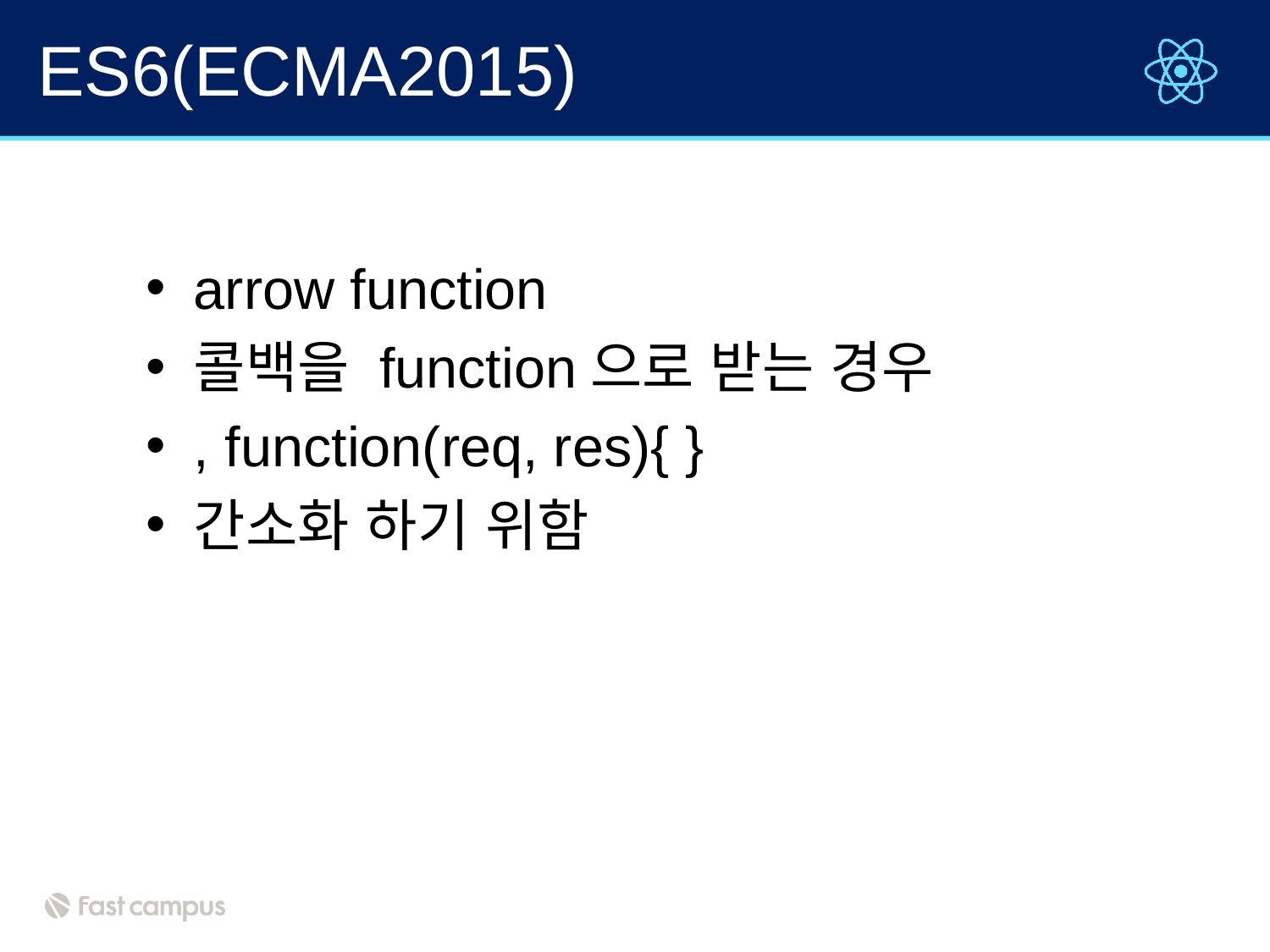

# ES6(ECMA2015)
arrow function
콜백을 function으로 받는 경우
, function(req, res){ }
간소화 하기 위함